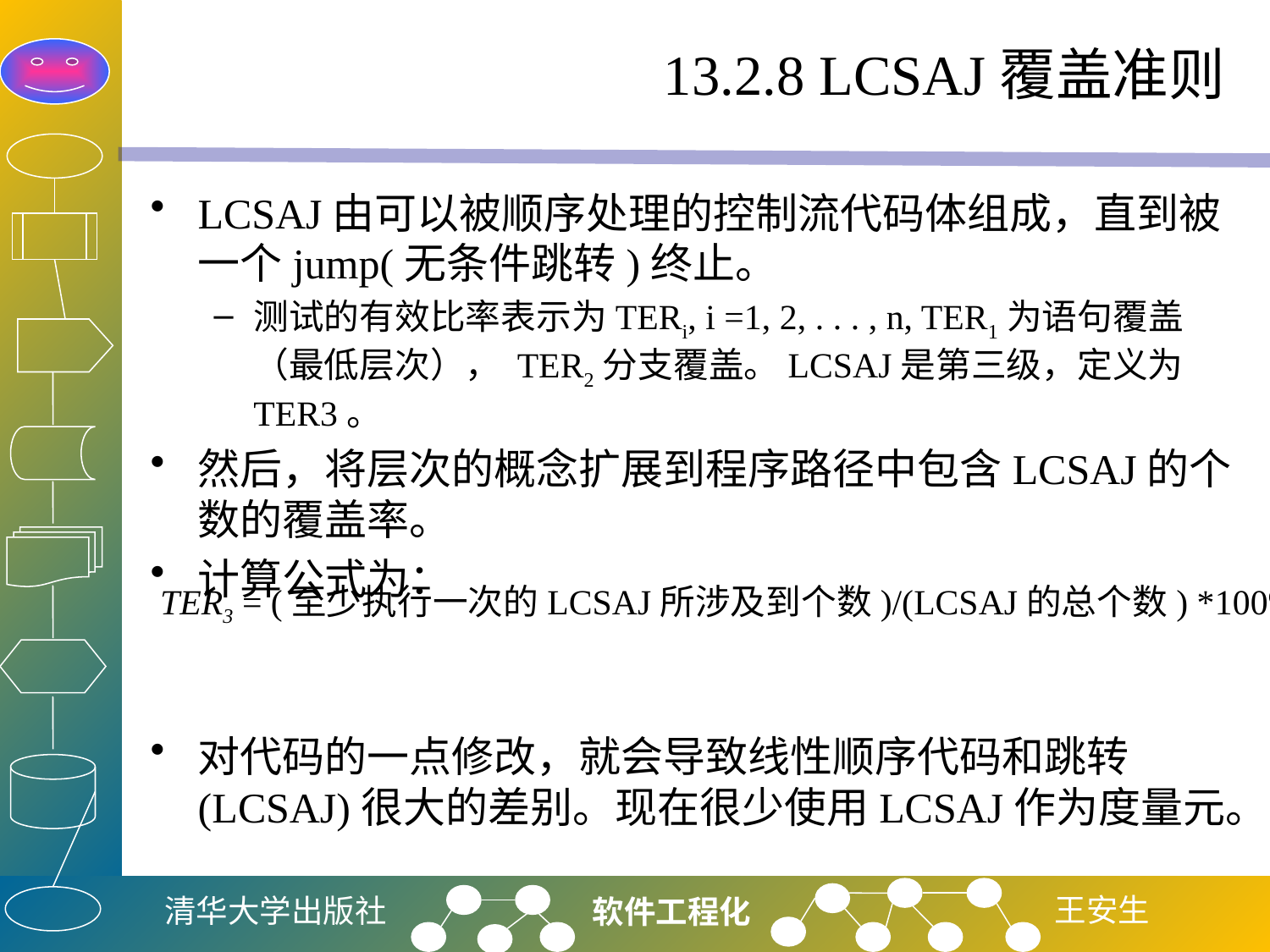

# 13.2.8 LCSAJ覆盖准则
LCSAJ由可以被顺序处理的控制流代码体组成，直到被一个jump(无条件跳转)终止。
测试的有效比率表示为TERi, i =1, 2, . . . , n, TER1为语句覆盖（最低层次）， TER2分支覆盖。LCSAJ是第三级，定义为TER3。
然后，将层次的概念扩展到程序路径中包含LCSAJ的个数的覆盖率。
计算公式为：

对代码的一点修改，就会导致线性顺序代码和跳转(LCSAJ)很大的差别。现在很少使用LCSAJ作为度量元。

TER3 = (至少执行一次的LCSAJ所涉及到个数)/(LCSAJ的总个数) *100%